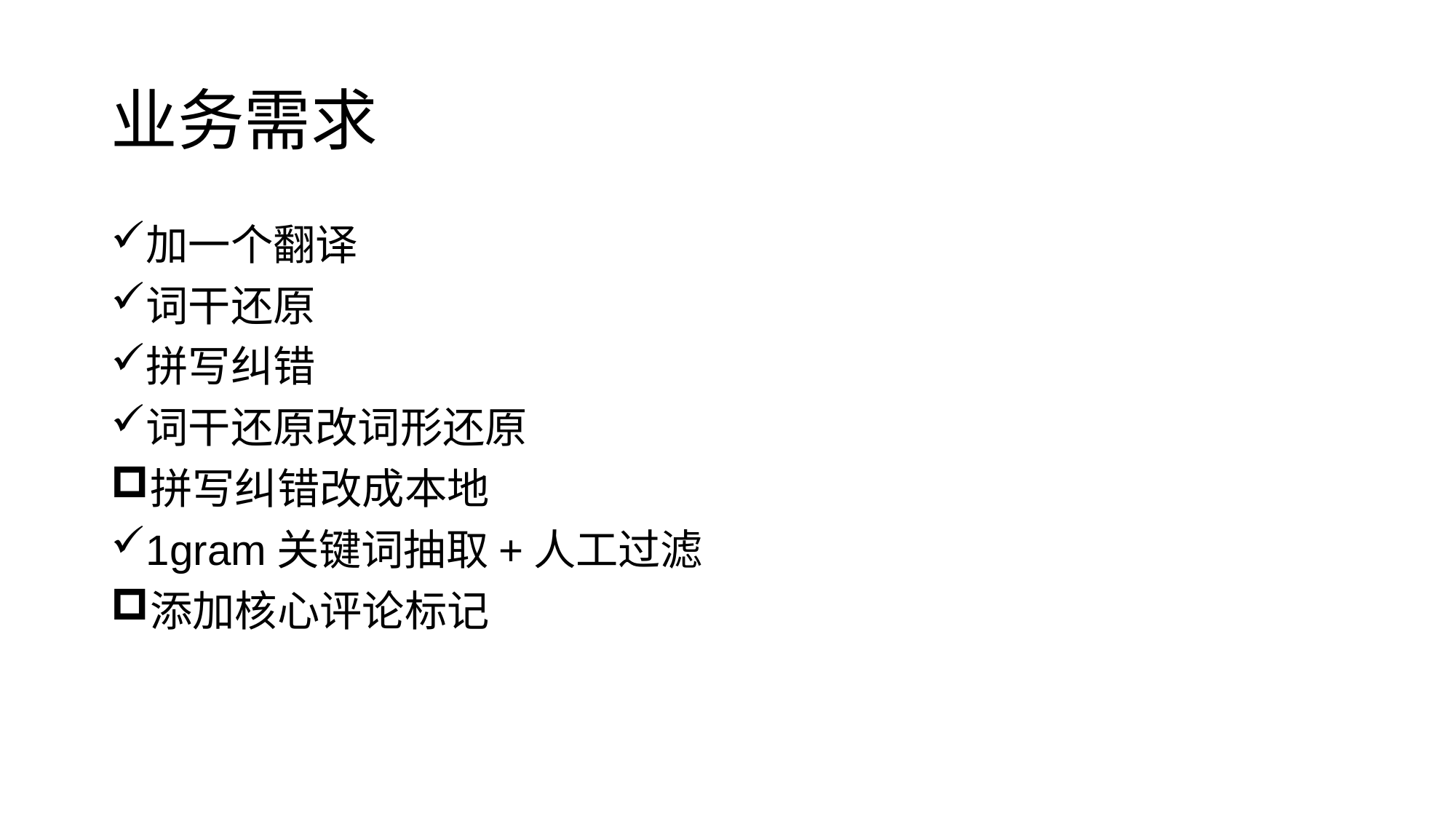

# 业务需求
加一个翻译
词干还原
拼写纠错
词干还原改词形还原
拼写纠错改成本地
1gram关键词抽取+人工过滤
添加核心评论标记